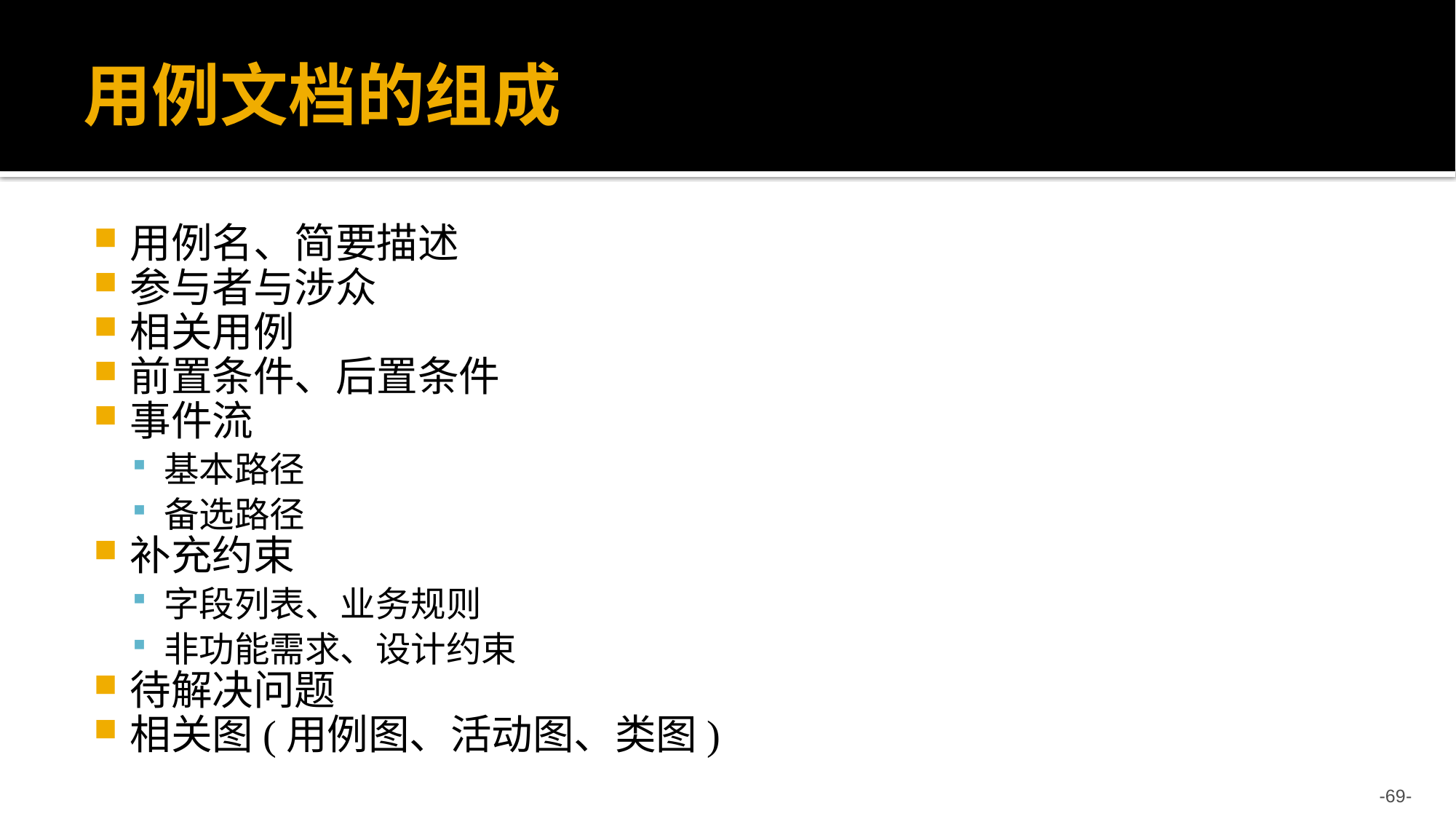

# 用例文档的组成
用例名、简要描述
参与者与涉众
相关用例
前置条件、后置条件
事件流
基本路径
备选路径
补充约束
字段列表、业务规则
非功能需求、设计约束
待解决问题
相关图(用例图、活动图、类图)
-69-